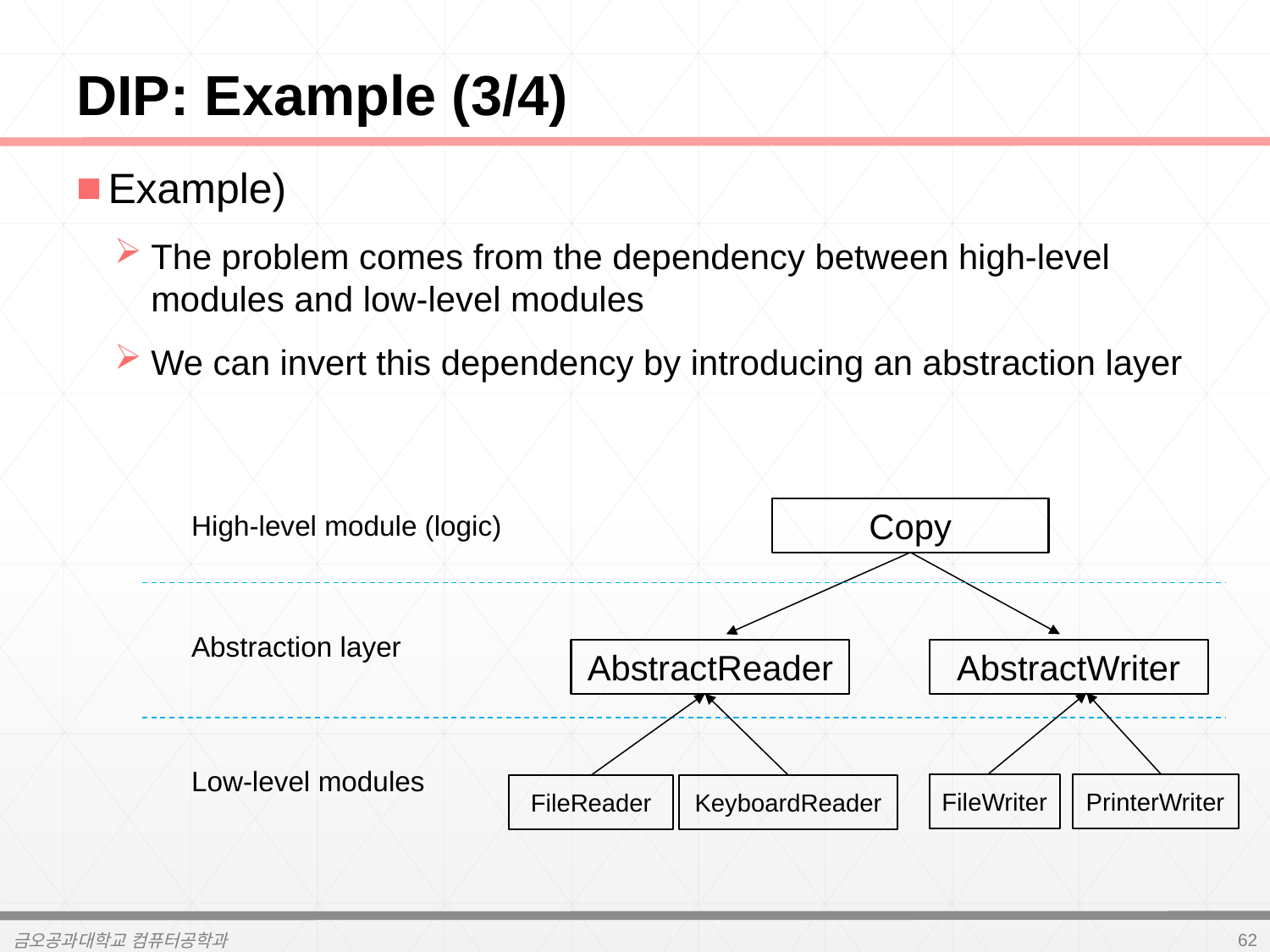

# DIP: Example (3/4)
Example)
The problem comes from the dependency between high-level modules and low-level modules
We can invert this dependency by introducing an abstraction layer
Copy
High-level module (logic)
Abstraction layer
AbstractWriter
AbstractReader
Low-level modules
FileWriter
PrinterWriter
FileReader
KeyboardReader
62
금오공과대학교 컴퓨터공학과